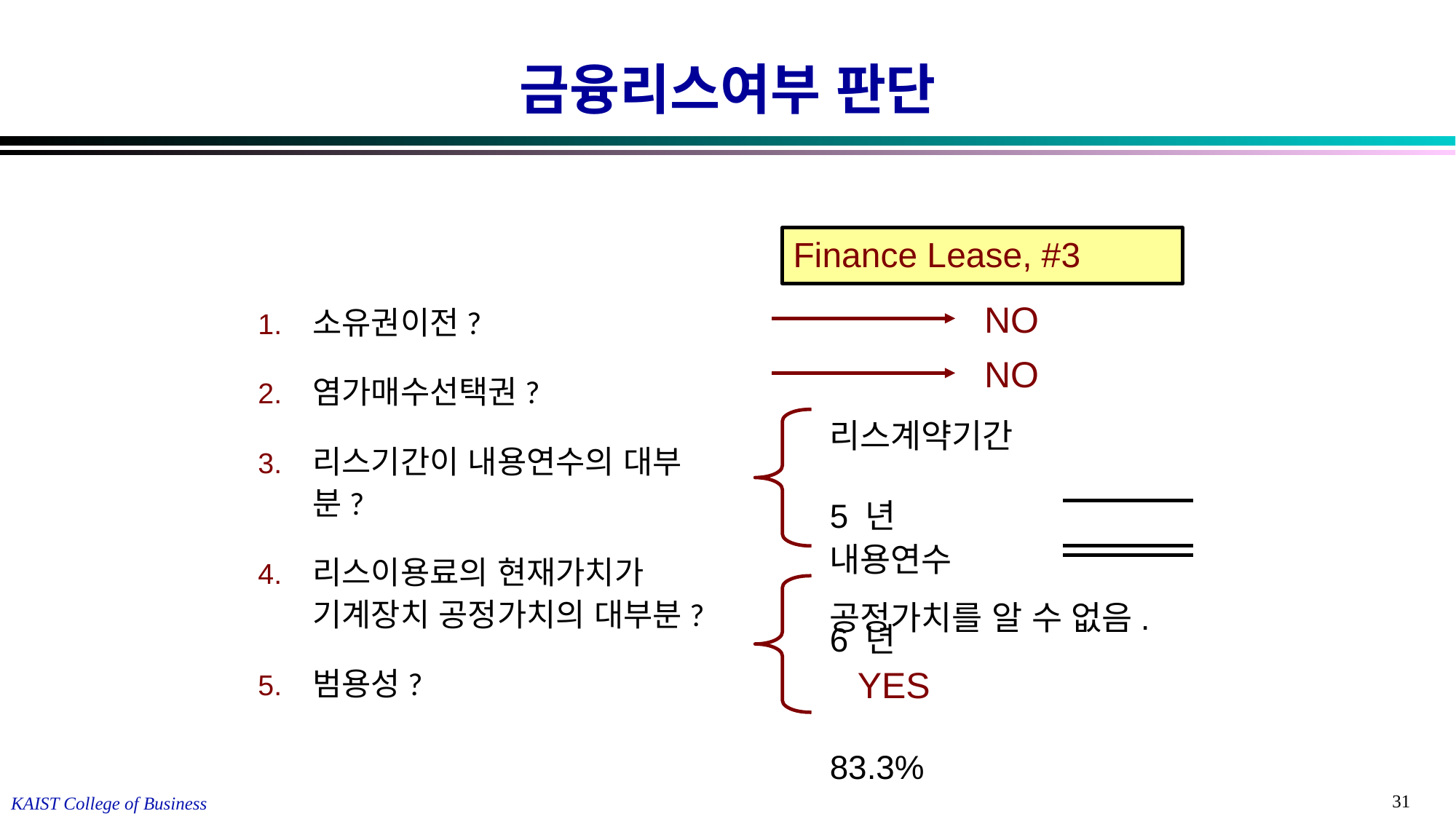

# 금융리스여부 판단
Finance Lease, #3

소유권이전?
염가매수선택권?
리스기간이 내용연수의 대부분?
리스이용료의 현재가치가 기계장치 공정가치의 대부분?
범용성?
NO
NO

리스계약기간	5 년
내용연수	6 년
   YES	83.3%

공정가치를 알 수 없음.